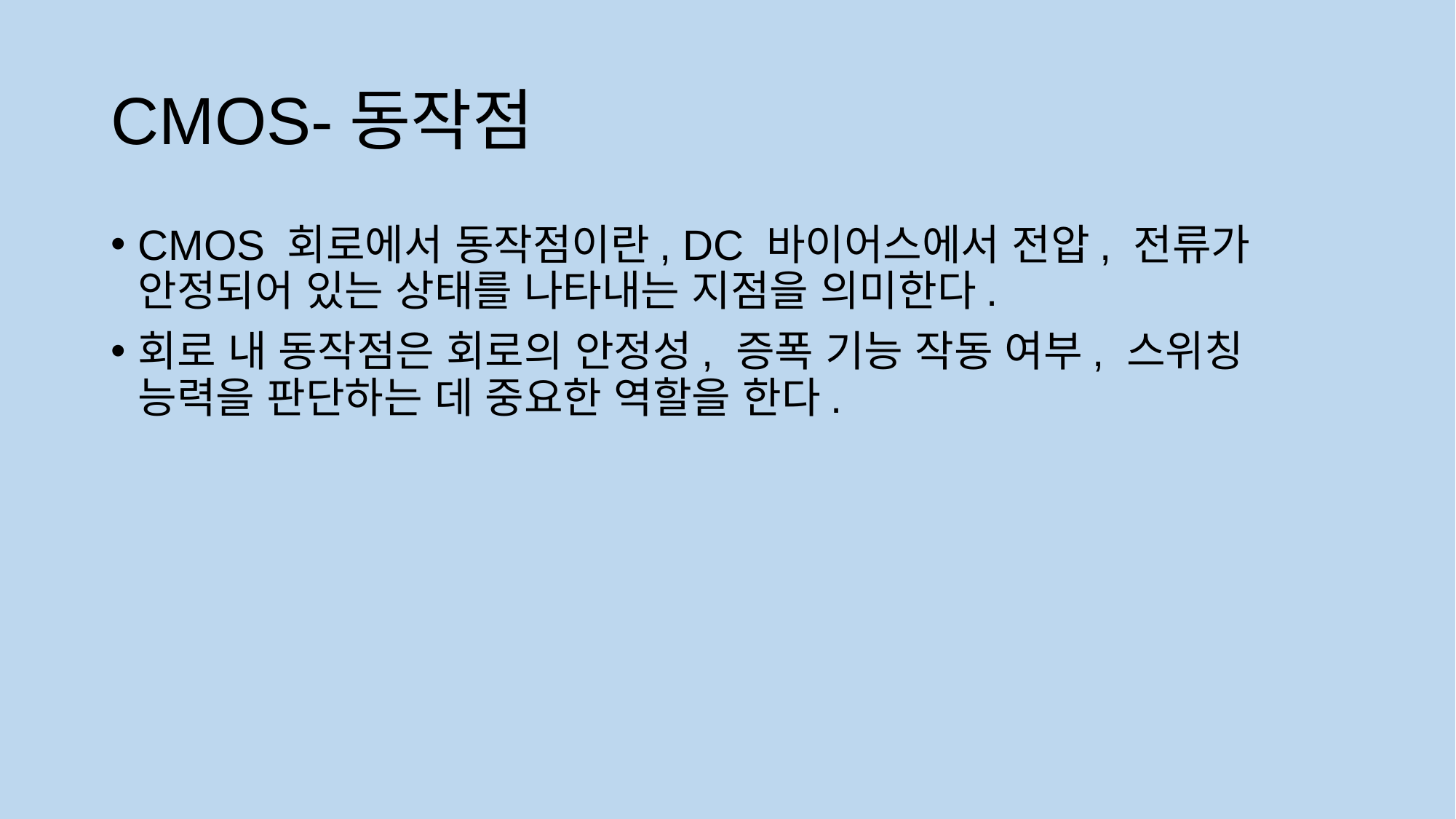

# CMOS-동작점
CMOS 회로에서 동작점이란, DC 바이어스에서 전압, 전류가 안정되어 있는 상태를 나타내는 지점을 의미한다.
회로 내 동작점은 회로의 안정성, 증폭 기능 작동 여부, 스위칭 능력을 판단하는 데 중요한 역할을 한다.